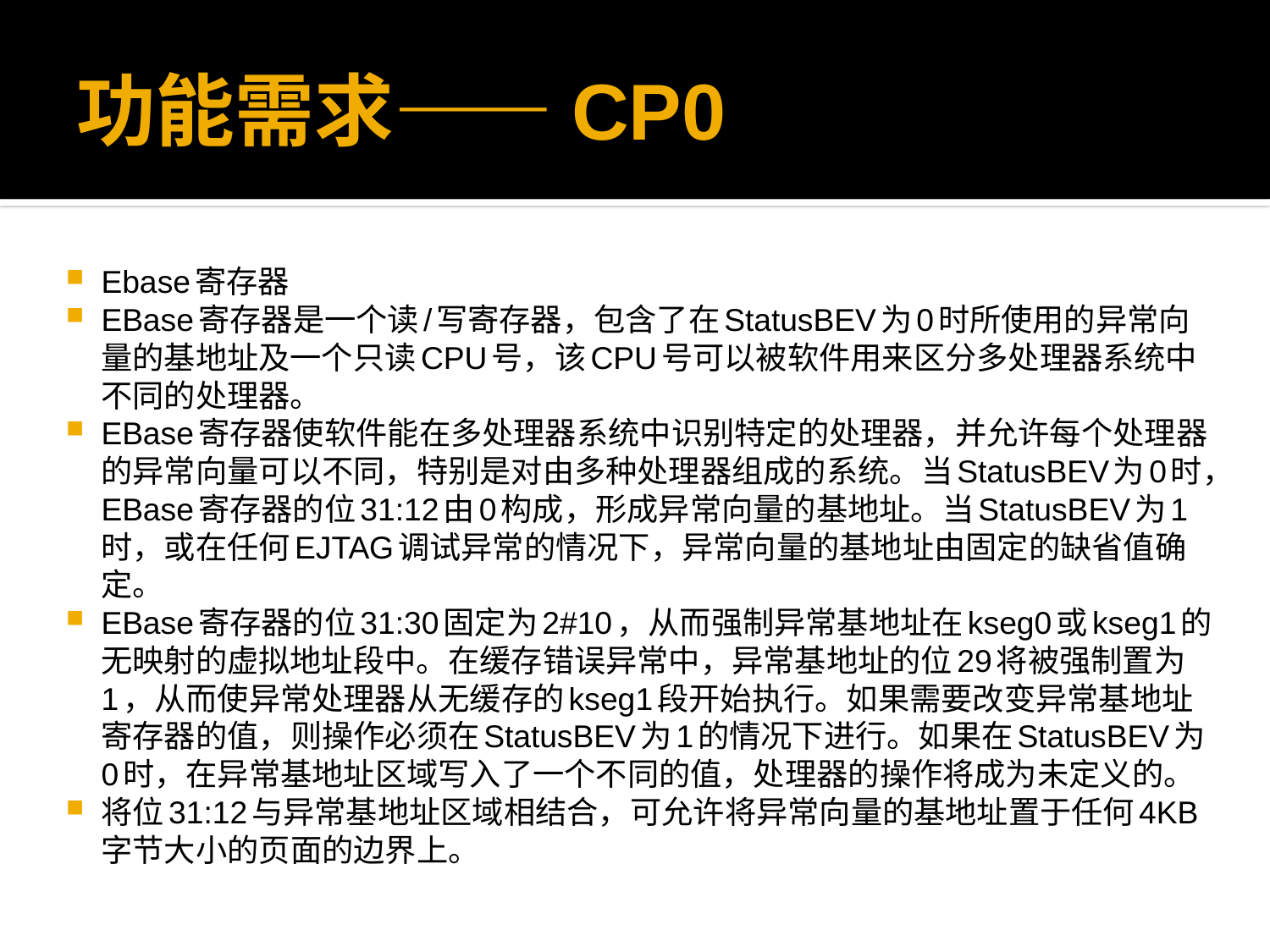

# 功能需求——CP0
Ebase寄存器
EBase寄存器是一个读/写寄存器，包含了在StatusBEV为0时所使用的异常向量的基地址及一个只读CPU号，该CPU号可以被软件用来区分多处理器系统中不同的处理器。
EBase寄存器使软件能在多处理器系统中识别特定的处理器，并允许每个处理器的异常向量可以不同，特别是对由多种处理器组成的系统。当StatusBEV为0时，EBase寄存器的位31:12由0构成，形成异常向量的基地址。当StatusBEV为1时，或在任何EJTAG调试异常的情况下，异常向量的基地址由固定的缺省值确定。
EBase寄存器的位31:30固定为2#10，从而强制异常基地址在kseg0或kseg1的无映射的虚拟地址段中。在缓存错误异常中，异常基地址的位29将被强制置为1，从而使异常处理器从无缓存的kseg1段开始执行。如果需要改变异常基地址寄存器的值，则操作必须在StatusBEV为1的情况下进行。如果在StatusBEV为0时，在异常基地址区域写入了一个不同的值，处理器的操作将成为未定义的。
将位31:12与异常基地址区域相结合，可允许将异常向量的基地址置于任何4KB字节大小的页面的边界上。